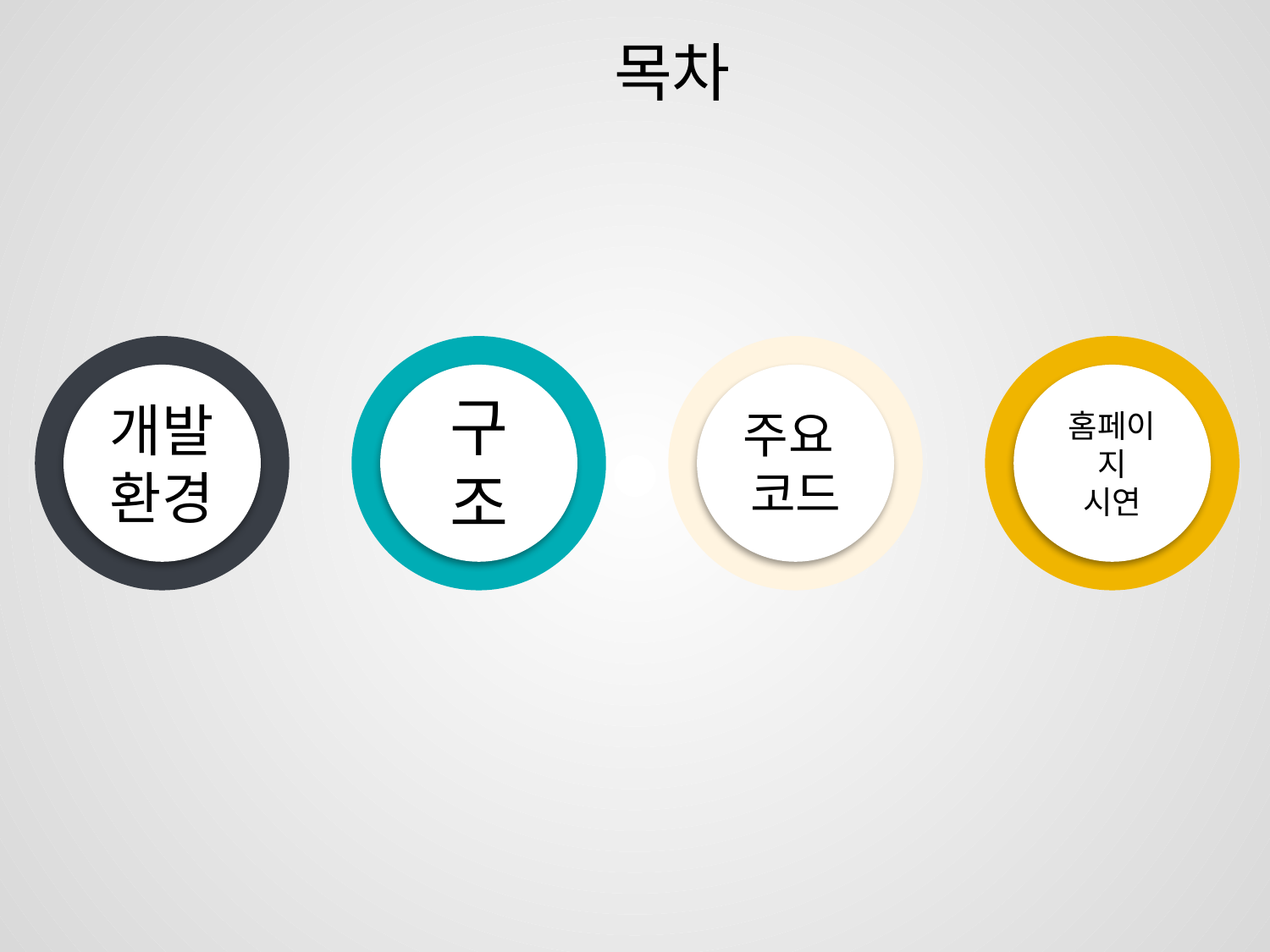

목차

개발환경

구조

주요
코드

홈페이지
시연